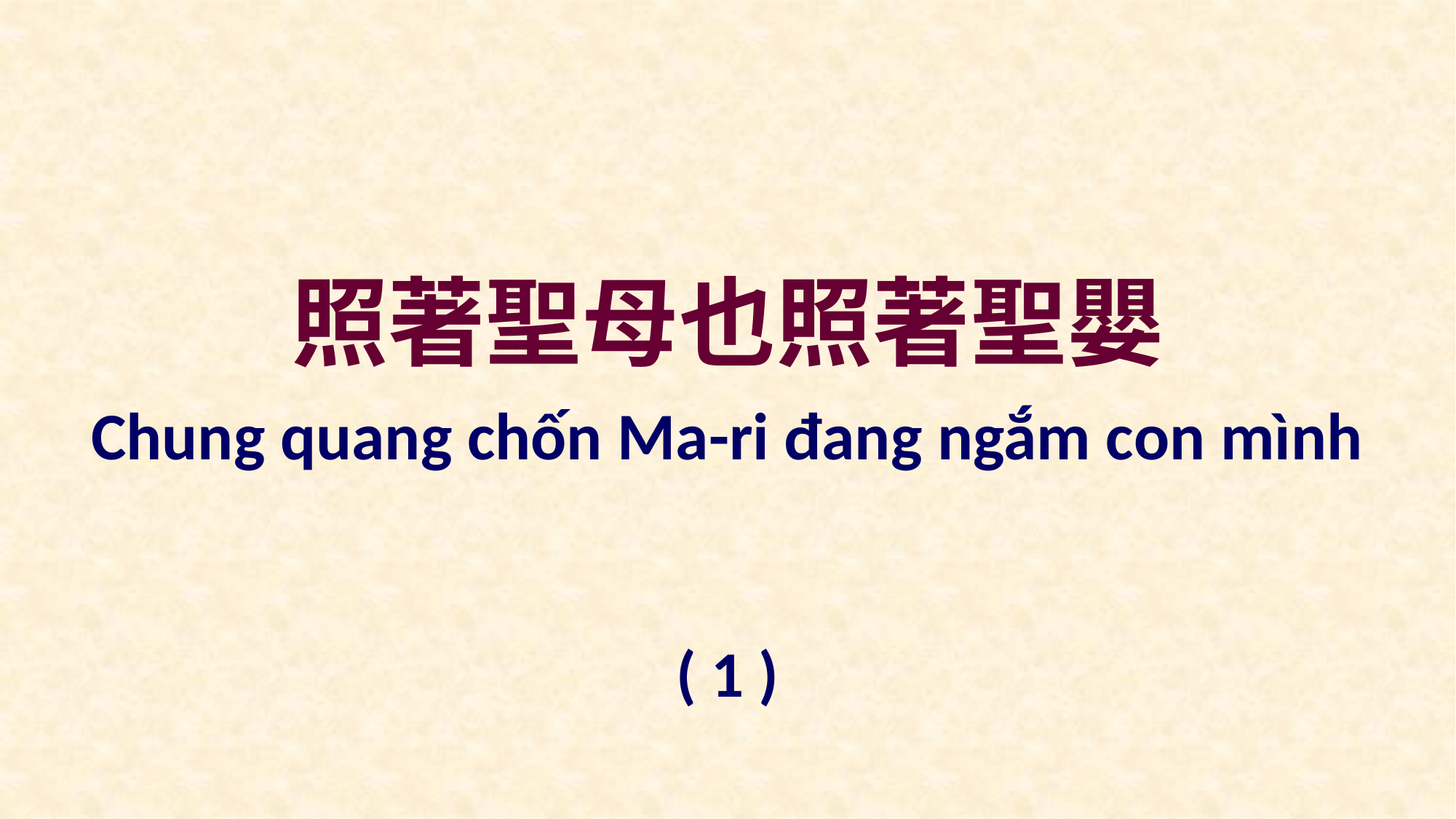

照著聖母也照著聖嬰
Chung quang chốn Ma-ri đang ngắm con mình
( 1 )